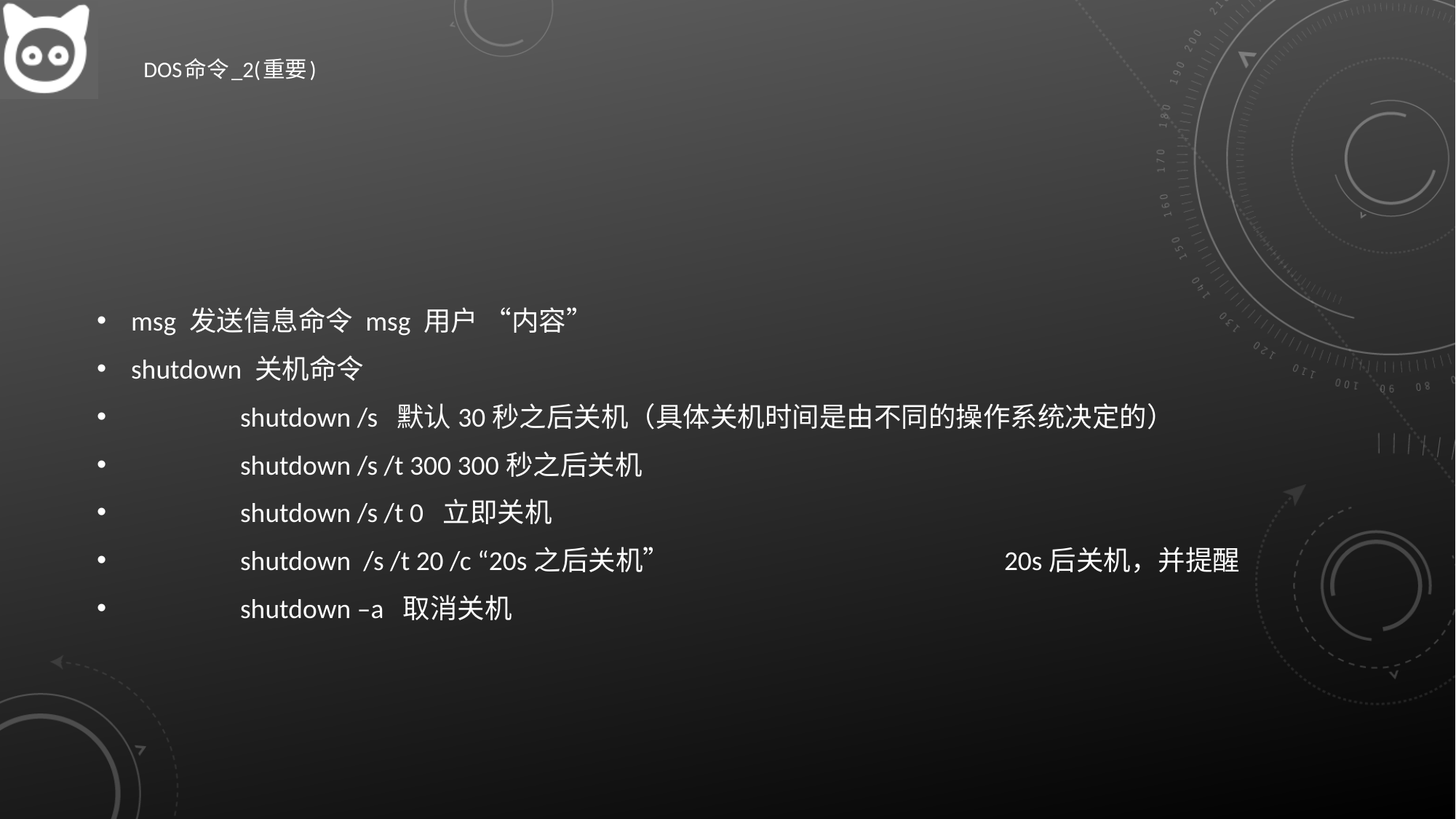

# dos命令_2(重要)
msg 发送信息命令 msg 用户 “内容”
shutdown 关机命令
	shutdown /s  默认30秒之后关机（具体关机时间是由不同的操作系统决定的）
	shutdown /s /t 300 300秒之后关机
	shutdown /s /t 0  立即关机
	shutdown  /s /t 20 /c “20s之后关机”     			20s后关机，并提醒
	shutdown –a  取消关机